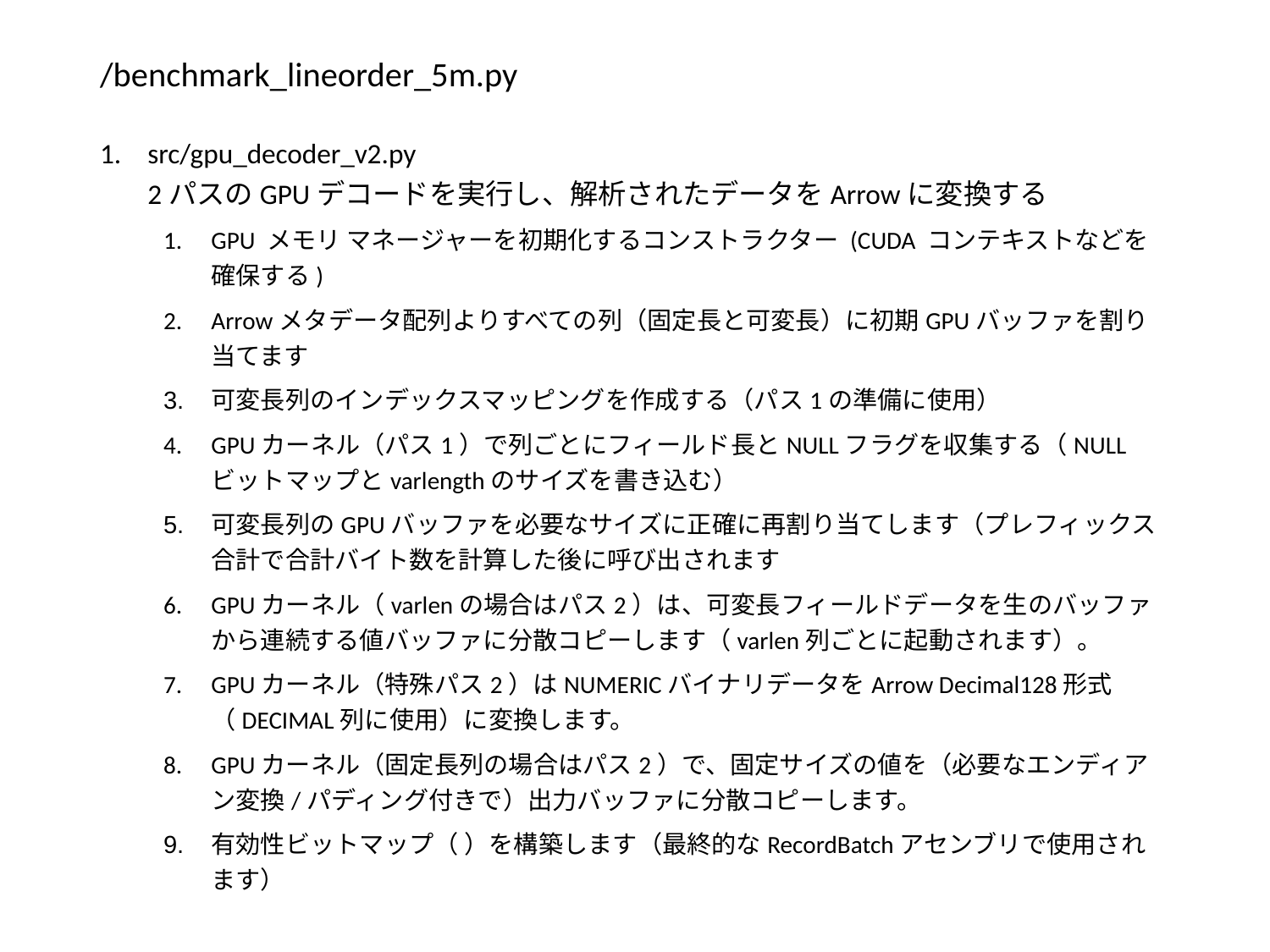

# /benchmark_lineorder_5m.py
src/gpu_decoder_v2.py
2パスのGPUデコードを実行し、解析されたデータをArrowに変換する
GPU メモリ マネージャーを初期化するコンストラクター (CUDA コンテキストなどを確保する)
Arrowメタデータ配列よりすべての列（固定長と可変長）に初期GPUバッファを割り当てます
可変長列のインデックスマッピングを作成する（パス1の準備に使用）
GPUカーネル（パス1）で列ごとにフィールド長とNULLフラグを収集する（NULLビットマップとvarlengthのサイズを書き込む）
可変長列のGPUバッファを必要なサイズに正確に再割り当てします（プレフィックス合計で合計バイト数を計算した後に呼び出されます
GPUカーネル（varlenの場合はパス2）は、可変長フィールドデータを生のバッファから連続する値バッファに分散コピーします（varlen列ごとに起動されます）。
GPUカーネル（特殊パス2）はNUMERICバイナリデータをArrow Decimal128形式（DECIMAL列に使用）に変換します。
GPUカーネル（固定長列の場合はパス2）で、固定サイズの値を（必要なエンディアン変換/パディング付きで）出力バッファに分散コピーします。
有効性ビットマップ（ ）を構築します（最終的なRecordBatchアセンブリで使用されます）